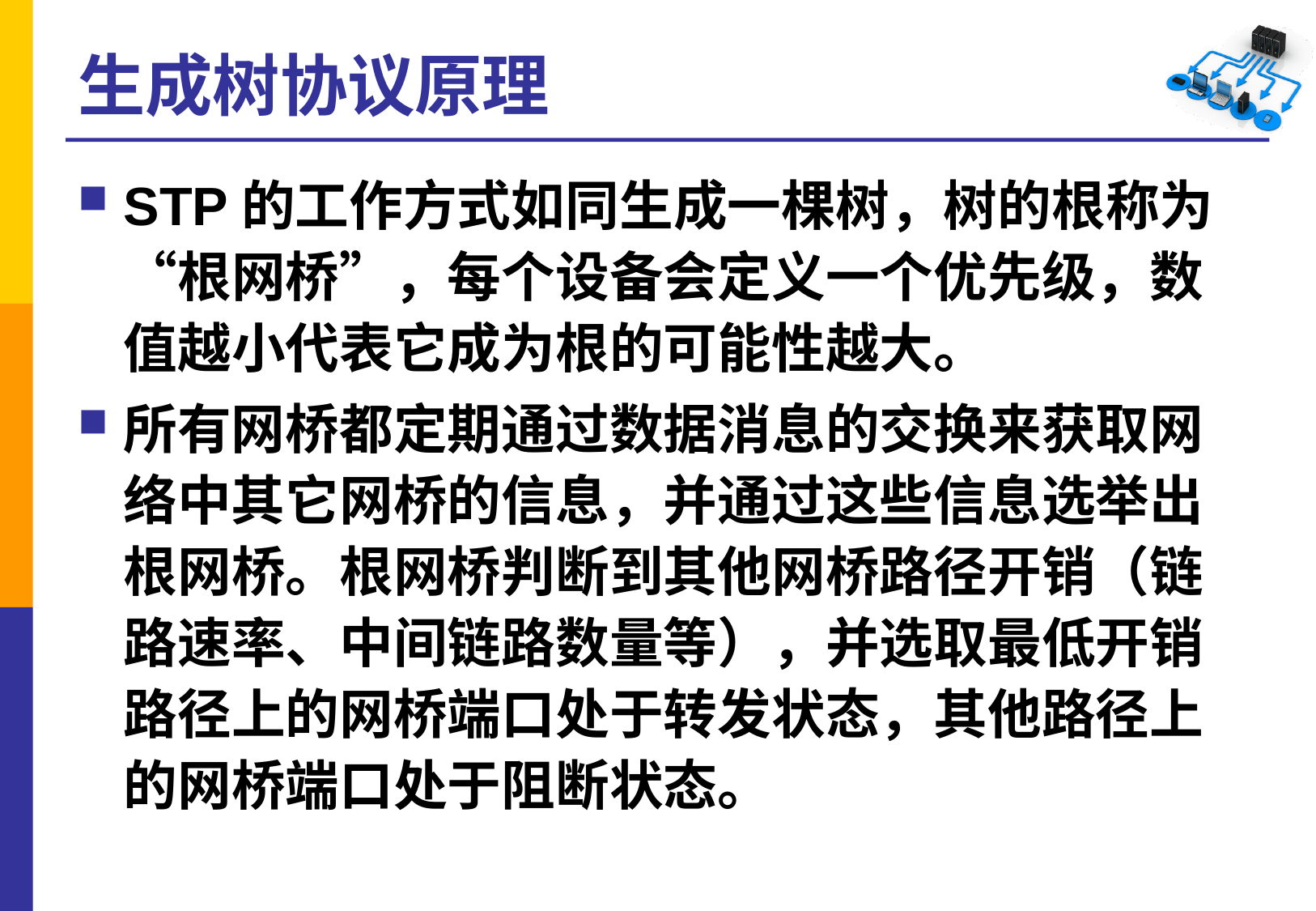

# 生成树协议原理
STP的工作方式如同生成一棵树，树的根称为“根网桥”，每个设备会定义一个优先级，数值越小代表它成为根的可能性越大。
所有网桥都定期通过数据消息的交换来获取网络中其它网桥的信息，并通过这些信息选举出根网桥。根网桥判断到其他网桥路径开销（链路速率、中间链路数量等），并选取最低开销路径上的网桥端口处于转发状态，其他路径上的网桥端口处于阻断状态。